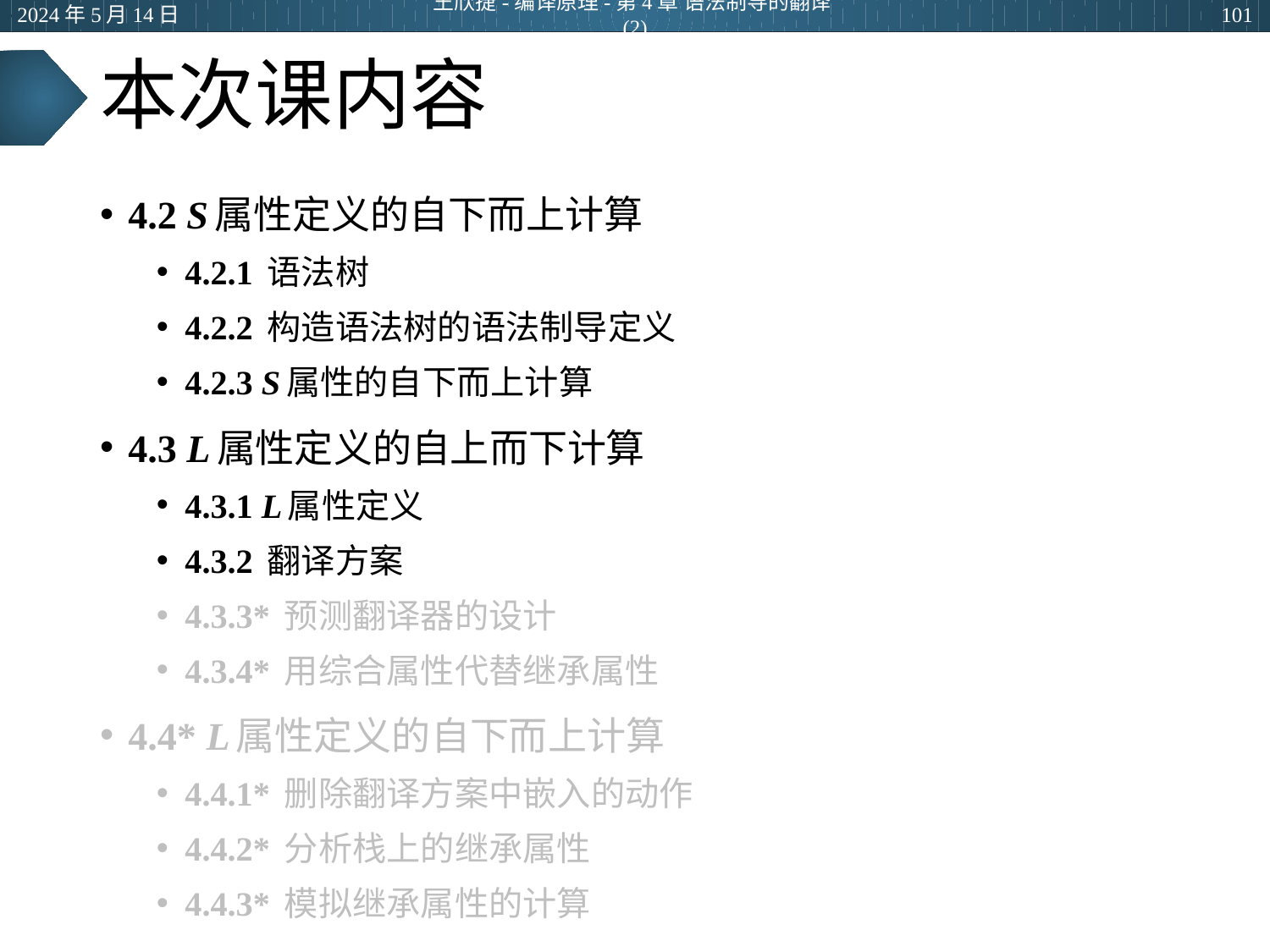

2024年5月14日
王欣捷-编译原理-第4章 语法制导的翻译(2)
101
# 本次课内容
4.2 S属性定义的自下而上计算
4.2.1 语法树
4.2.2 构造语法树的语法制导定义
4.2.3 S属性的自下而上计算
4.3 L属性定义的自上而下计算
4.3.1 L属性定义
4.3.2 翻译方案
4.3.3* 预测翻译器的设计
4.3.4* 用综合属性代替继承属性
4.4* L属性定义的自下而上计算
4.4.1* 删除翻译方案中嵌入的动作
4.4.2* 分析栈上的继承属性
4.4.3* 模拟继承属性的计算